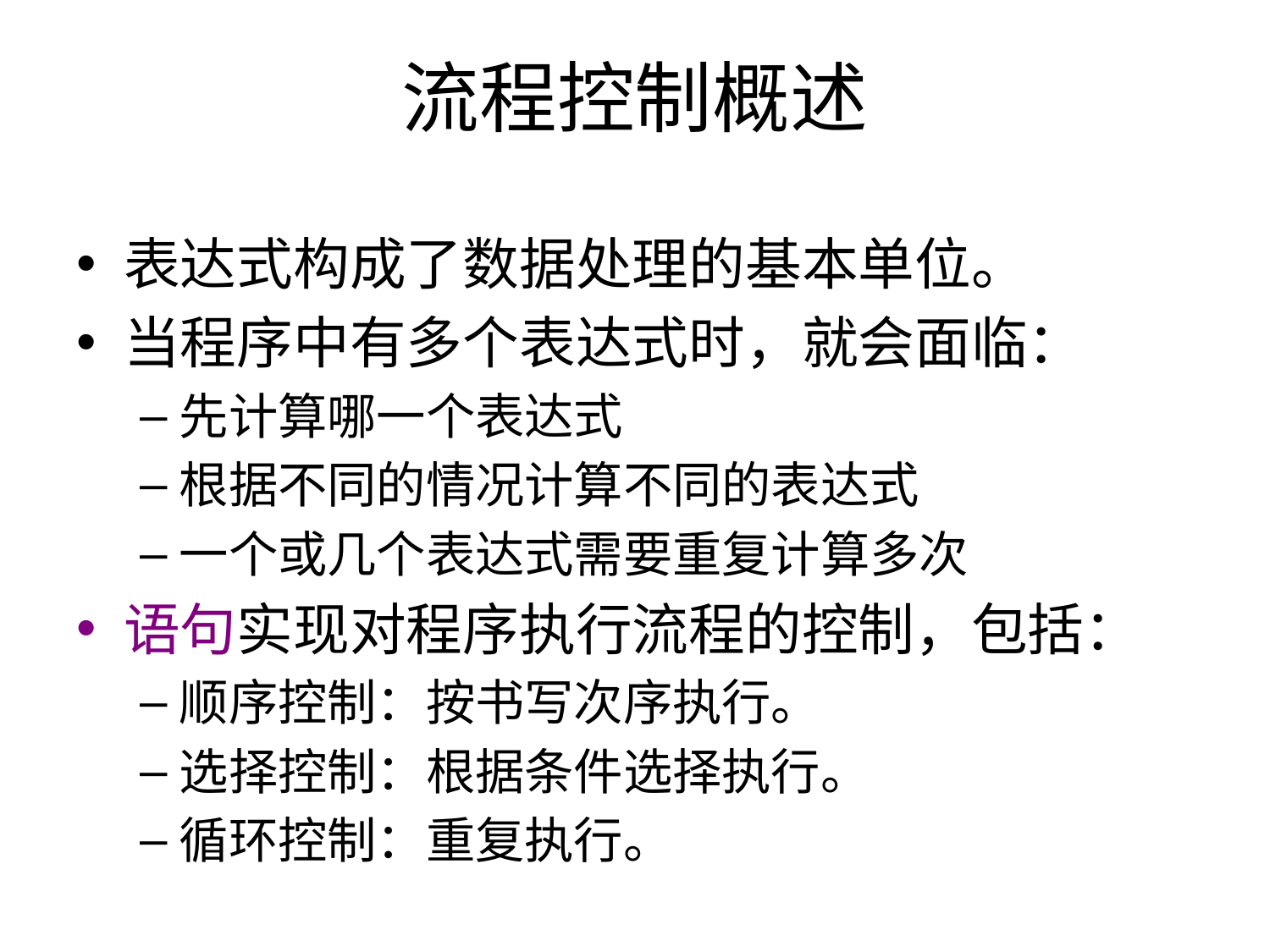

# 流程控制概述
表达式构成了数据处理的基本单位。
当程序中有多个表达式时，就会面临：
先计算哪一个表达式
根据不同的情况计算不同的表达式
一个或几个表达式需要重复计算多次
语句实现对程序执行流程的控制，包括：
顺序控制：按书写次序执行。
选择控制：根据条件选择执行。
循环控制：重复执行。